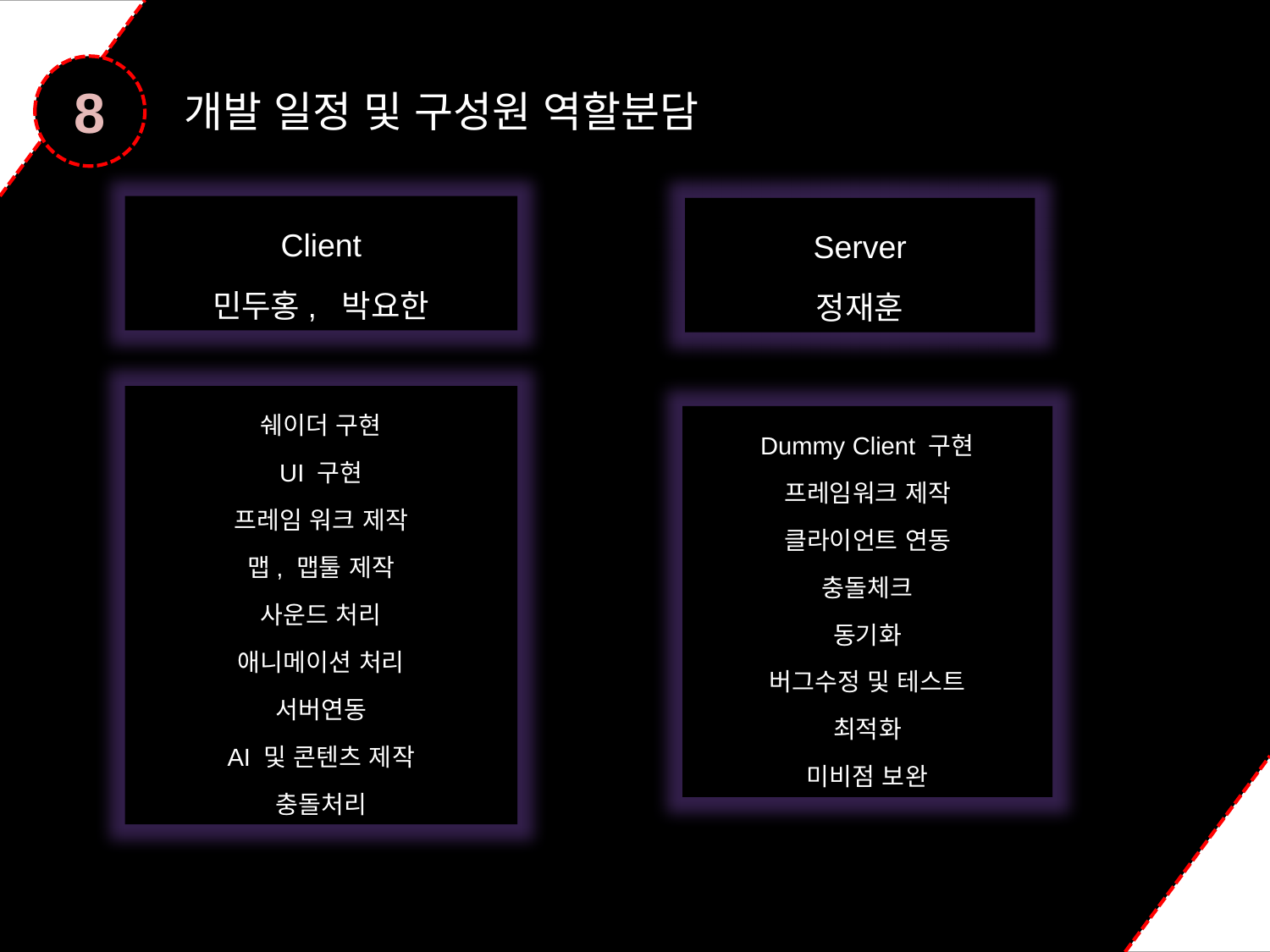

8
개발 일정 및 구성원 역할분담

Client
민두홍,  박요한
Server
정재훈
쉐이더 구현
UI 구현
프레임 워크 제작
맵, 맵툴 제작
사운드 처리
애니메이션 처리
서버연동
AI 및 콘텐츠 제작
충돌처리
Dummy Client 구현
프레임워크 제작
클라이언트 연동
충돌체크
동기화
버그수정 및 테스트
최적화
미비점 보완